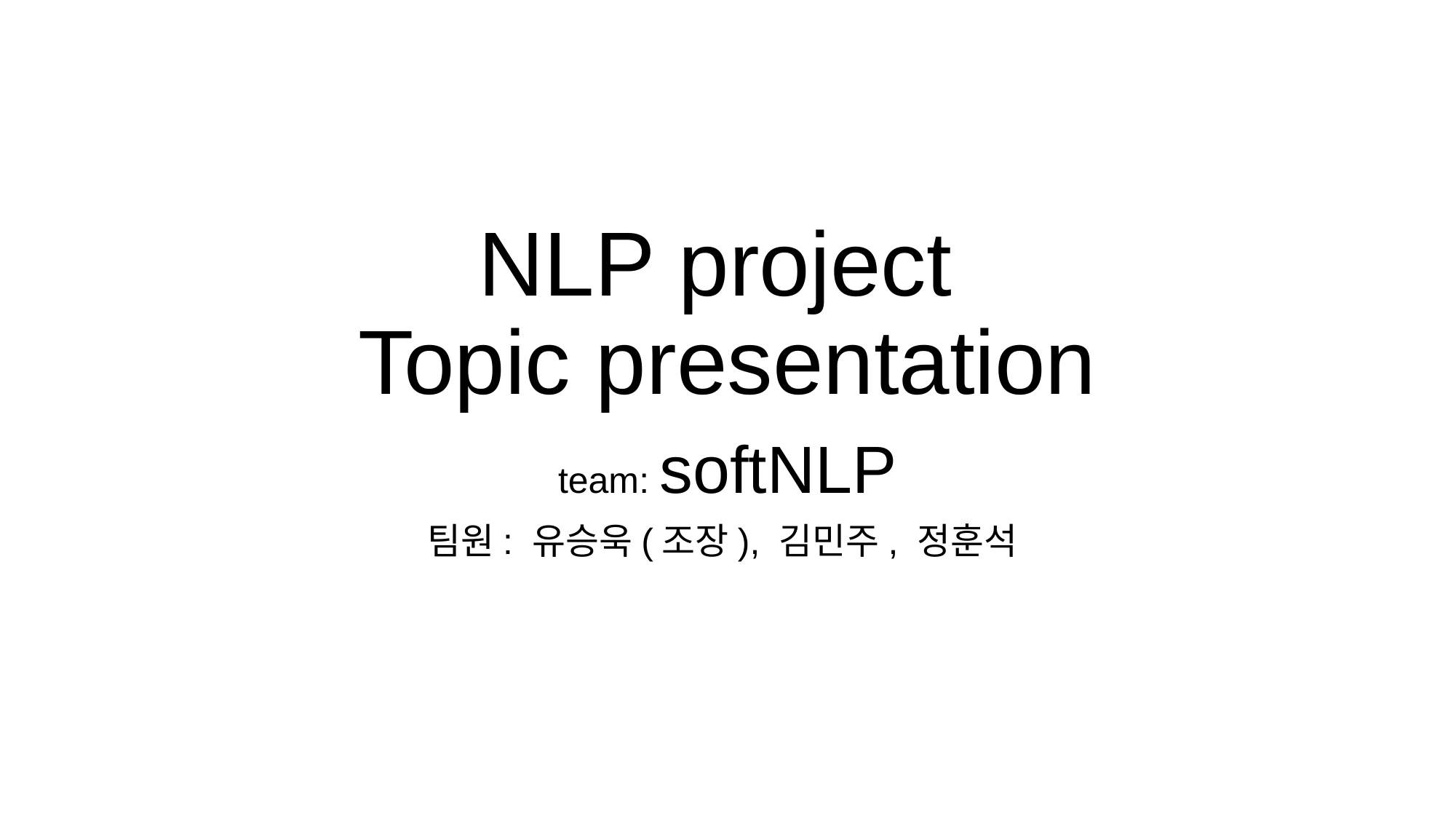

# NLP project Topic presentation
team: softNLP
팀원: 유승욱(조장), 김민주, 정훈석